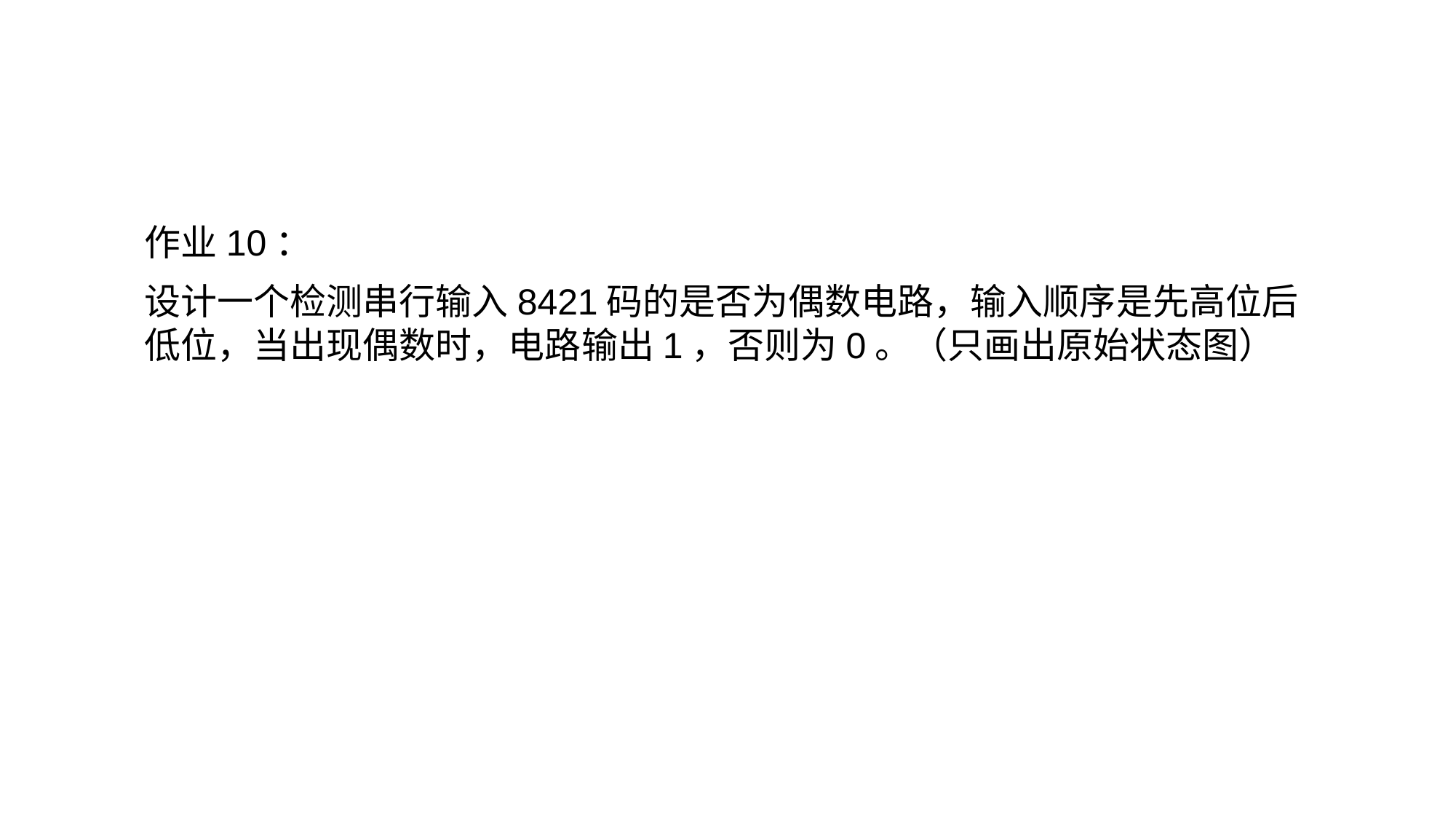

作业10：
设计一个检测串行输入8421码的是否为偶数电路，输入顺序是先高位后低位，当出现偶数时，电路输出1，否则为0。（只画出原始状态图）